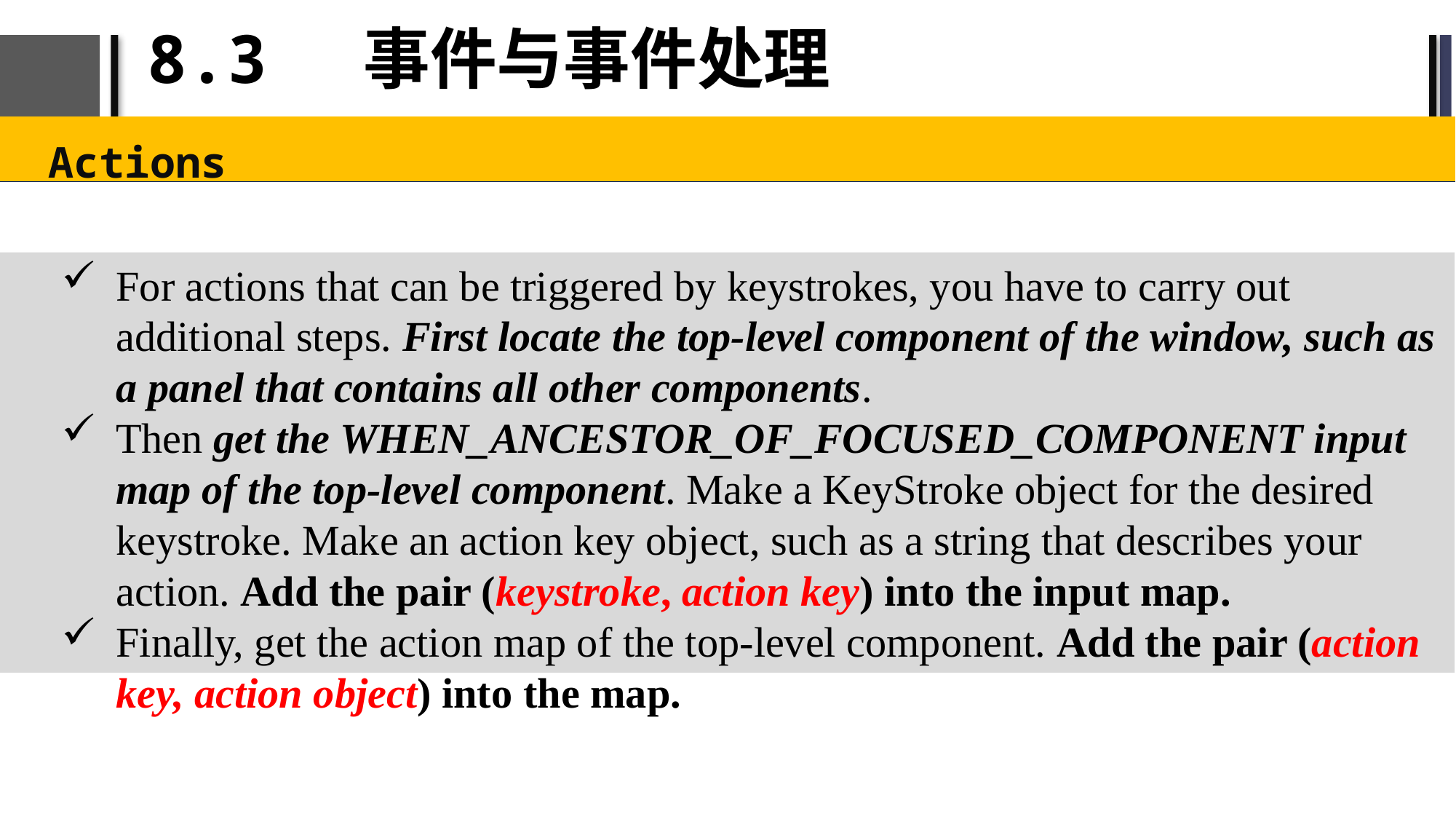

# 8.3  事件与事件处理

Actions

For actions that can be triggered by keystrokes, you have to carry out additional steps. First locate the top-level component of the window, such as a panel that contains all other components.
Then get the WHEN_ANCESTOR_OF_FOCUSED_COMPONENT input map of the top-level component. Make a KeyStroke object for the desired keystroke. Make an action key object, such as a string that describes your action. Add the pair (keystroke, action key) into the input map.
Finally, get the action map of the top-level component. Add the pair (action key, action object) into the map.